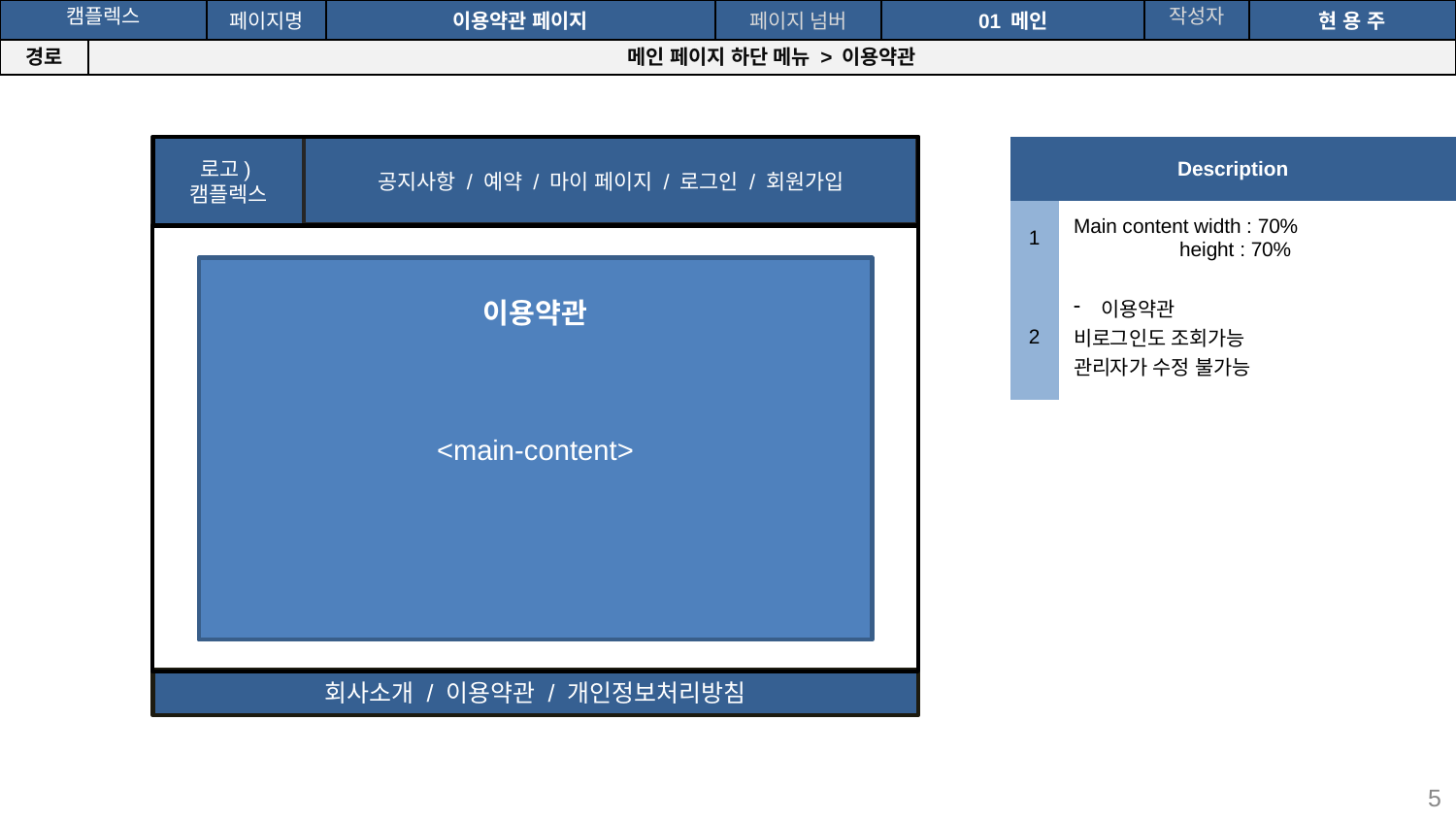

공간(오피스) 대여 시스템
| 캠플렉스 |  | 페이지명 | 이용약관 페이지 | 페이지 넘버 | 01 메인 | 작성자 | 현 용 주 |
| --- | --- | --- | --- | --- | --- | --- | --- |
| 경로 | 메인 페이지 하단 메뉴 > 이용약관 |  |  |  |  |  |  |
공지사항 / 예약 / 마이 페이지 / 로그인 / 회원가입
로고)
캠플렉스
회사소개 / 이용약관 / 개인정보처리방침

| Description |  |
| --- | --- |
| 1 | Main content width : 70% height : 70% |
| 2 | 이용약관 비로그인도 조회가능 관리자가 수정 불가능 |

<main-content>
이용약관
5